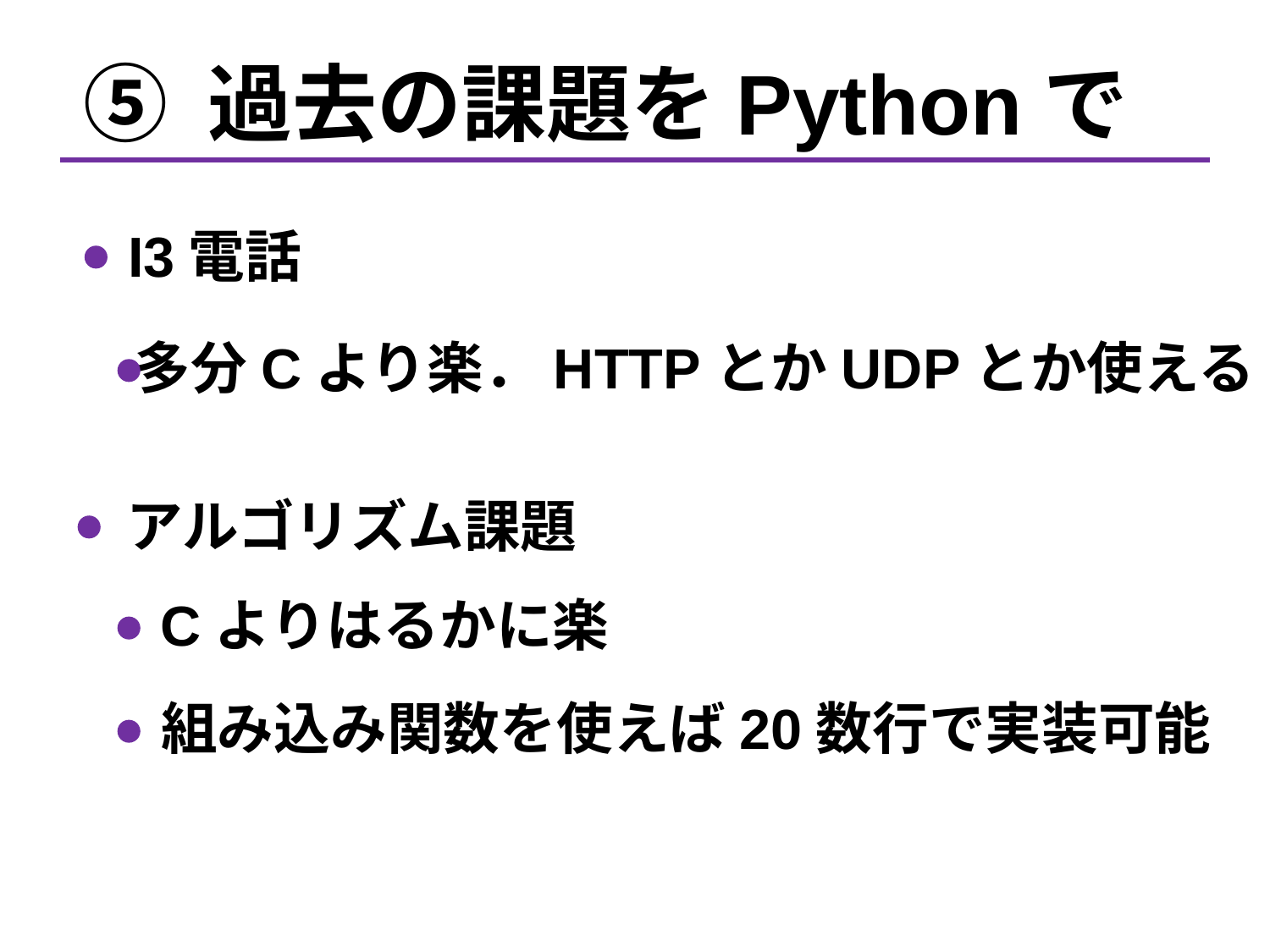

⑤ 過去の課題をPythonで
I3電話

多分Cより楽．HTTPとかUDPとか使える

アルゴリズム課題

Cよりはるかに楽

組み込み関数を使えば20数行で実装可能